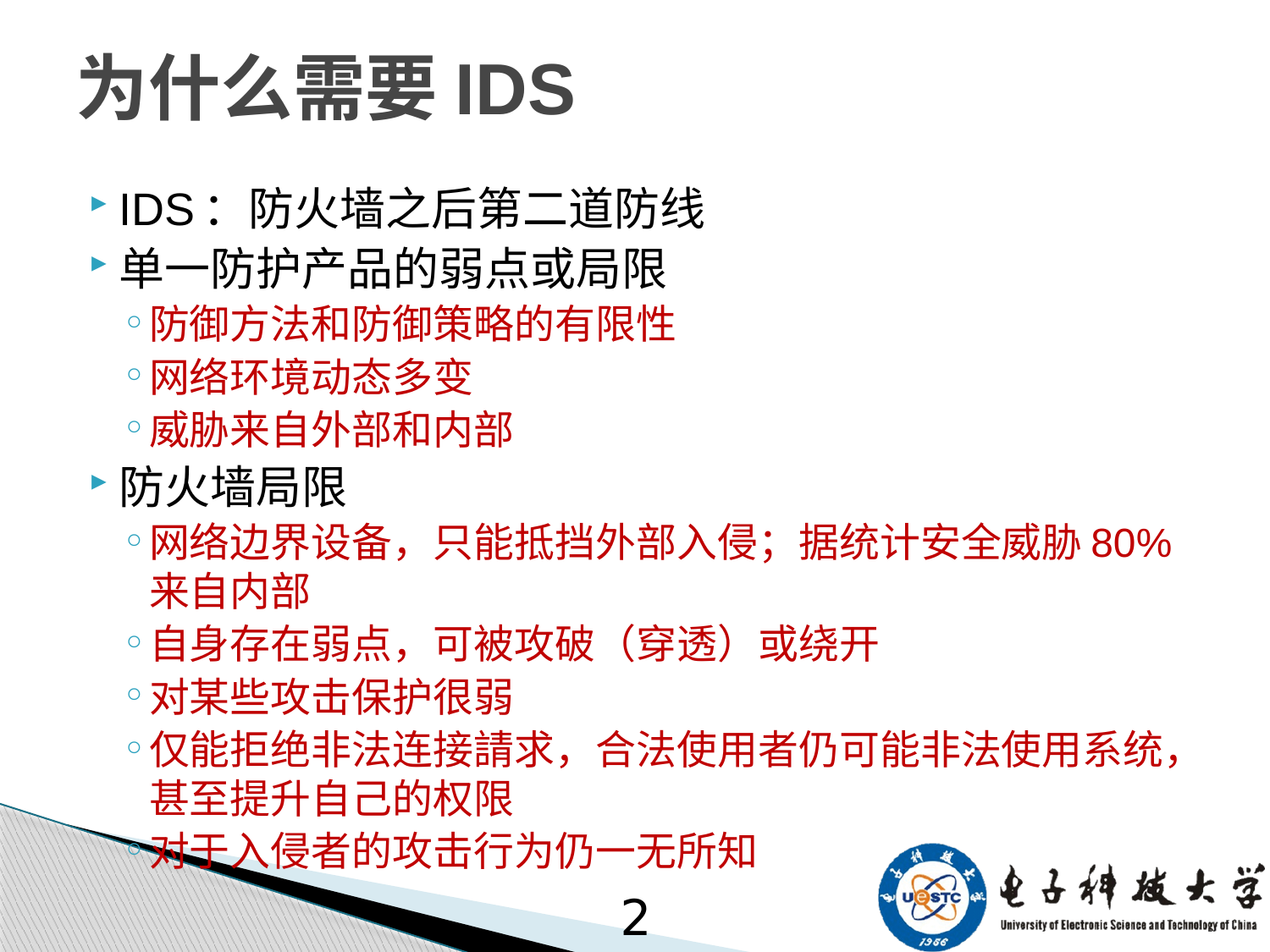

# 为什么需要IDS
IDS：防火墙之后第二道防线
单一防护产品的弱点或局限
防御方法和防御策略的有限性
网络环境动态多变
威胁来自外部和内部
防火墙局限
网络边界设备，只能抵挡外部入侵；据统计安全威胁80%来自内部
自身存在弱点，可被攻破（穿透）或绕开
对某些攻击保护很弱
仅能拒绝非法连接請求，合法使用者仍可能非法使用系统，甚至提升自己的权限
对于入侵者的攻击行为仍一无所知

2